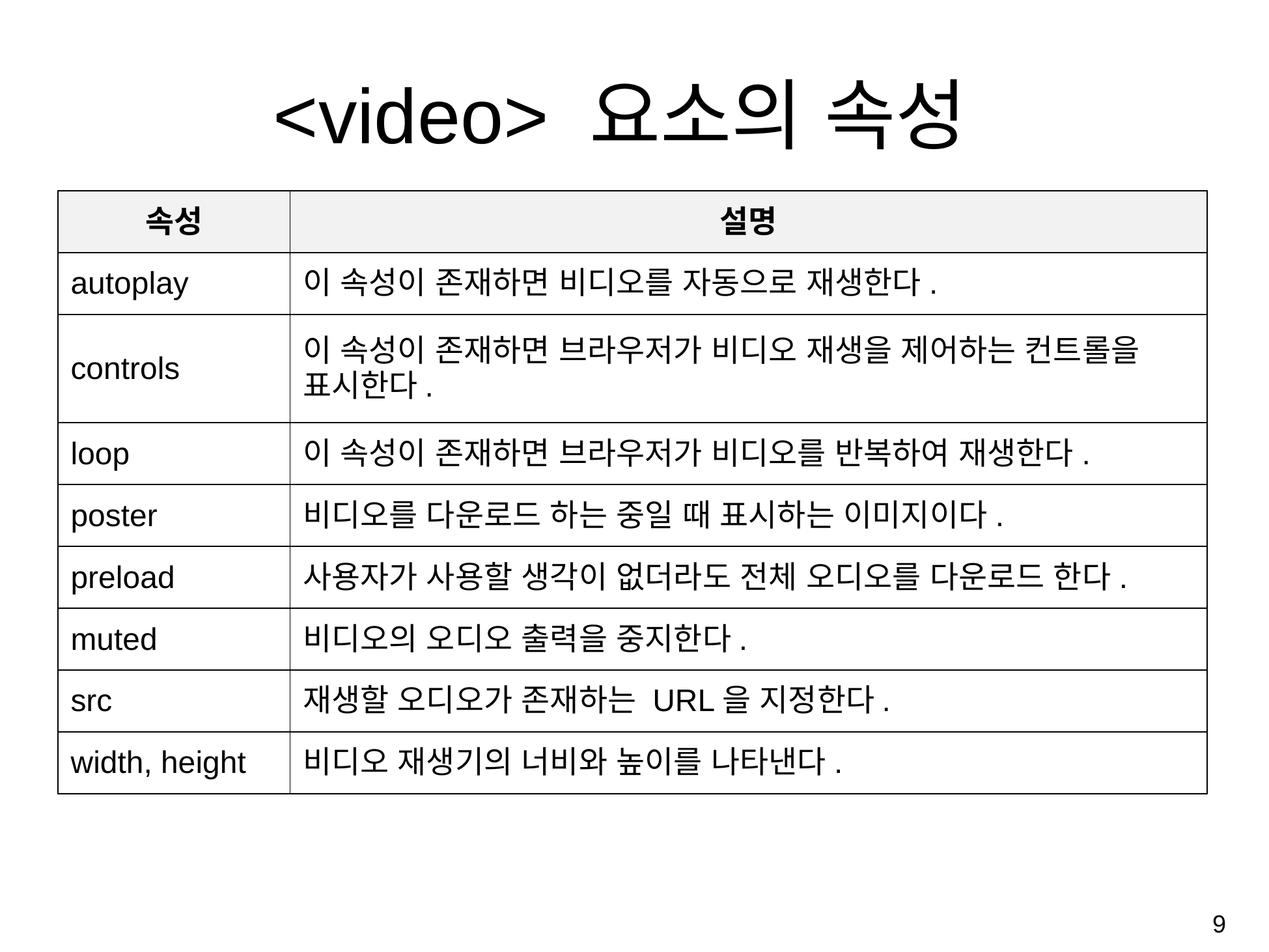

# <video> 요소의 속성
| 속성 | 설명 |
| --- | --- |
| autoplay | 이 속성이 존재하면 비디오를 자동으로 재생한다. |
| controls | 이 속성이 존재하면 브라우저가 비디오 재생을 제어하는 컨트롤을 표시한다. |
| loop | 이 속성이 존재하면 브라우저가 비디오를 반복하여 재생한다. |
| poster | 비디오를 다운로드 하는 중일 때 표시하는 이미지이다. |
| preload | 사용자가 사용할 생각이 없더라도 전체 오디오를 다운로드 한다. |
| muted | 비디오의 오디오 출력을 중지한다. |
| src | 재생할 오디오가 존재하는 URL을 지정한다. |
| width, height | 비디오 재생기의 너비와 높이를 나타낸다. |
9